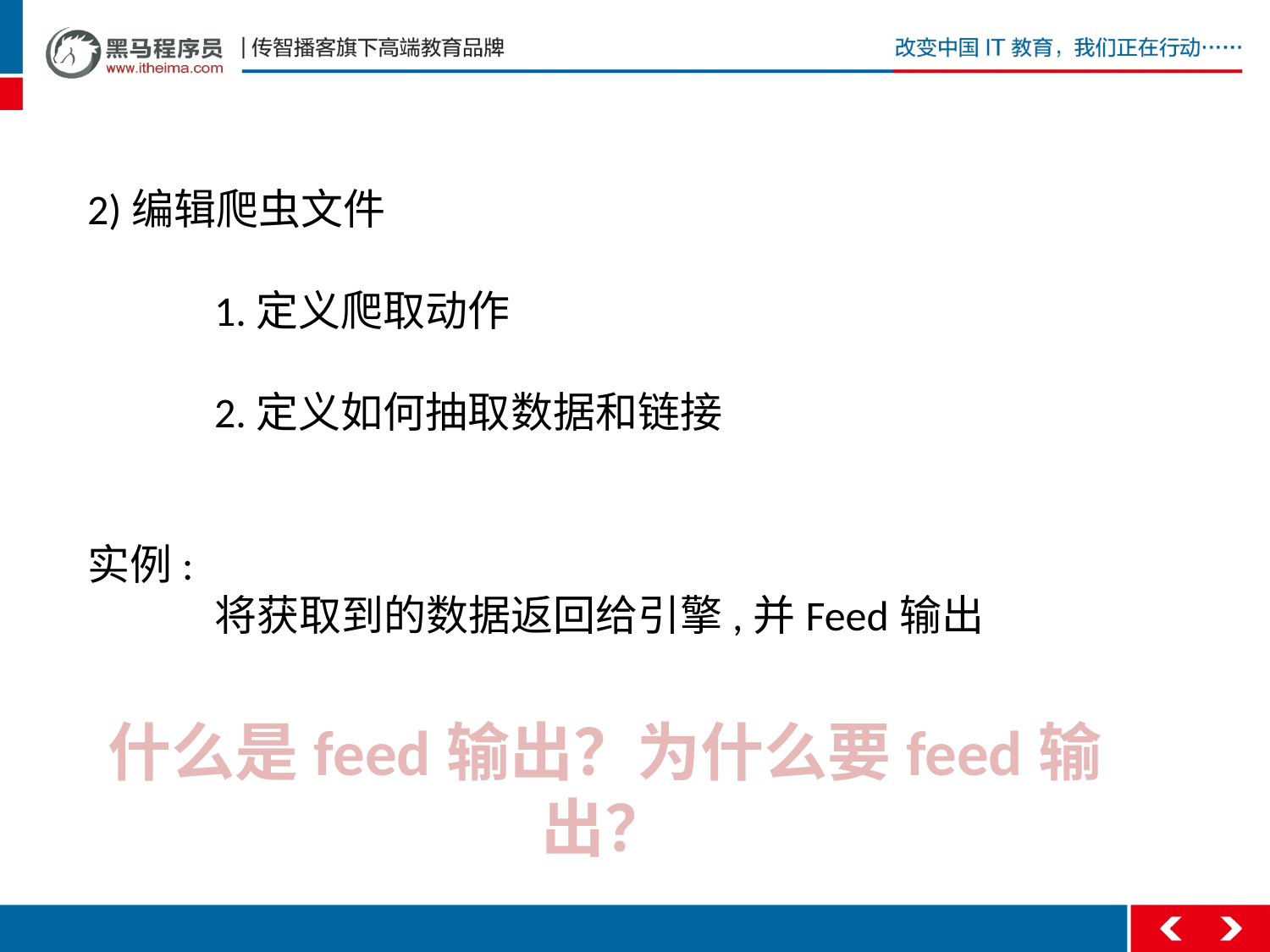

2)编辑爬虫文件

	1.定义爬取动作

	2.定义如何抽取数据和链接

实例:
	将获取到的数据返回给引擎,并Feed输出

什么是feed输出？为什么要feed输出？